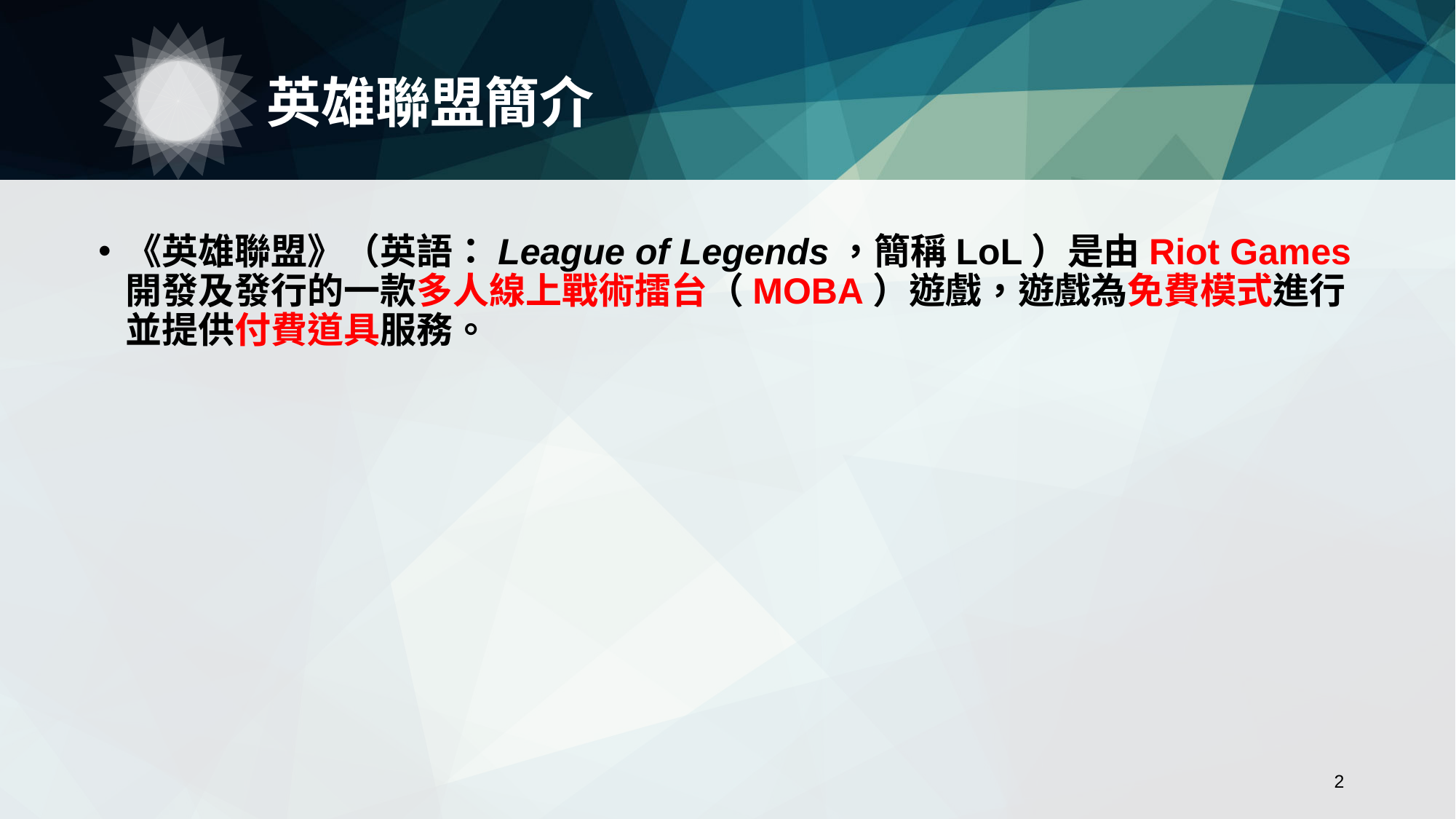

英雄聯盟簡介
《英雄聯盟》（英語：League of Legends，簡稱LoL）是由Riot Games開發及發行的一款多人線上戰術擂台（MOBA）遊戲，遊戲為免費模式進行並提供付費道具服務。
2